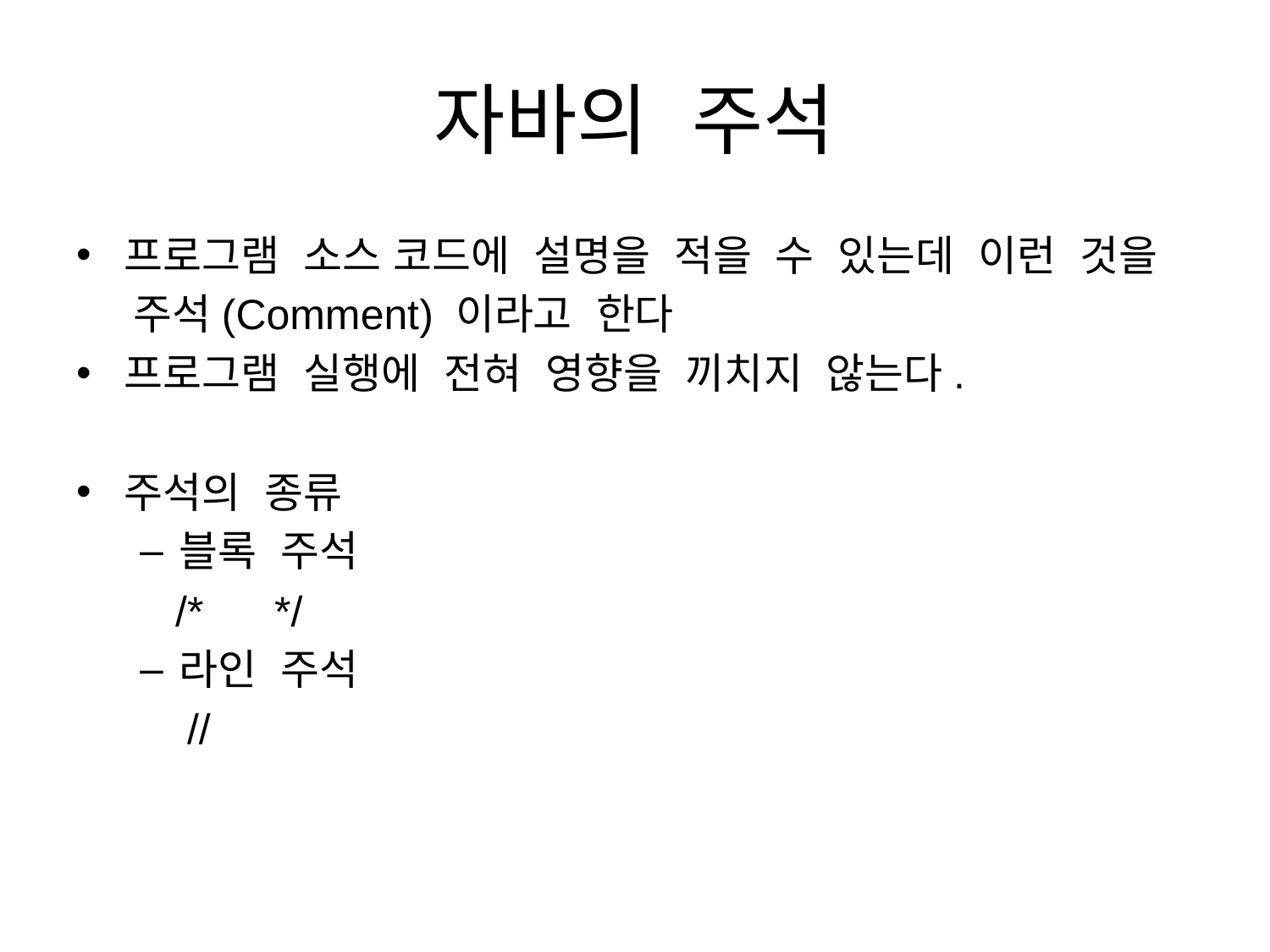

# 자바의  주석
프로그램  소스 코드에  설명을  적을  수  있는데  이런  것을
    주석(Comment) 이라고  한다
프로그램  실행에  전혀  영향을  끼치지  않는다.

주석의  종류
블록  주석
   /*      */
라인  주석
    //